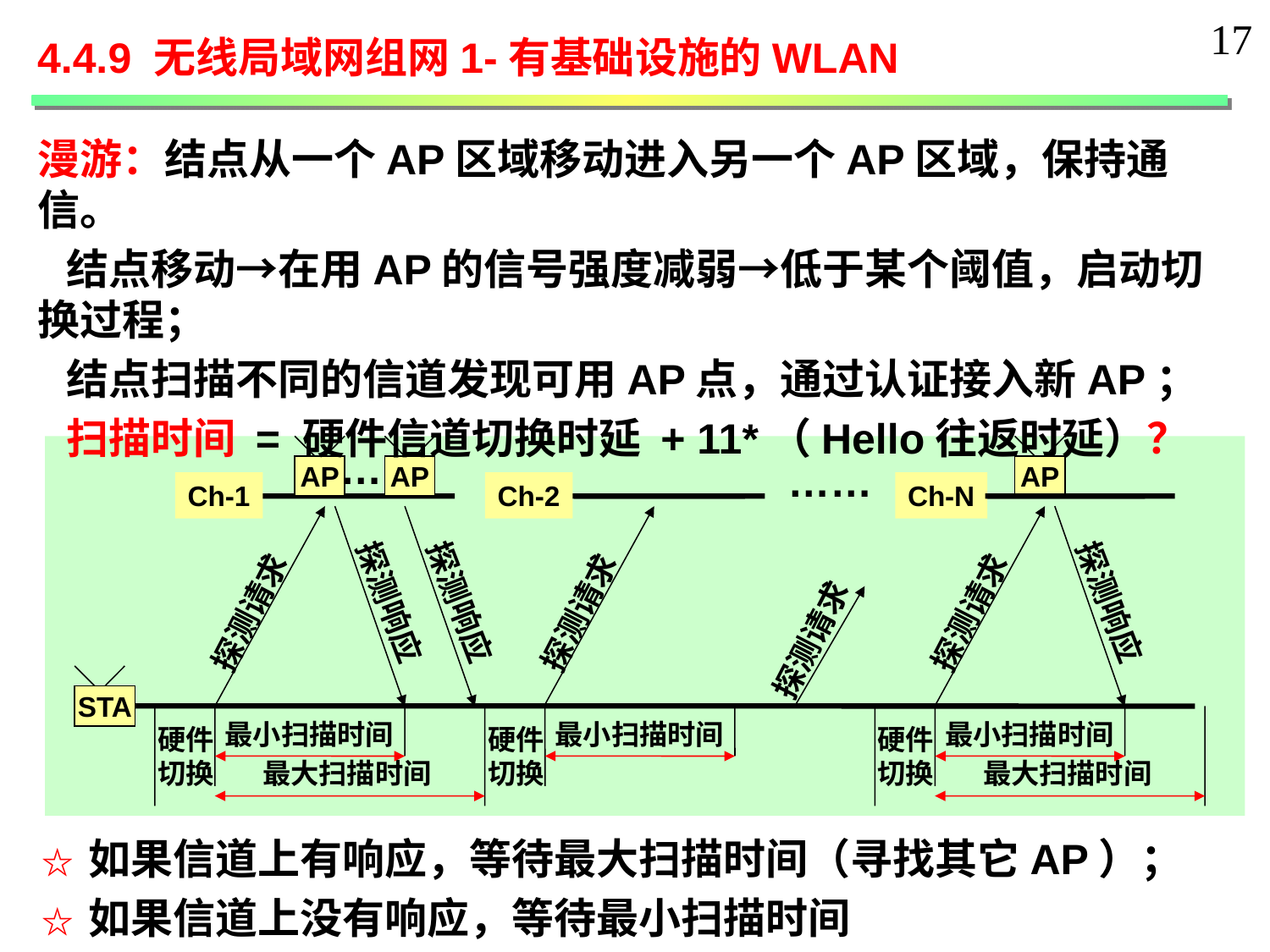

17
4.4.9 无线局域网组网1-有基础设施的WLAN

漫游：结点从一个AP区域移动进入另一个AP区域，保持通信。
  结点移动→在用AP的信号强度减弱→低于某个阈值，启动切换过程；
  结点扫描不同的信道发现可用AP点，通过认证接入新AP；
  扫描时间 = 硬件信道切换时延 + 11*（Hello往返时延）？

…

……
AP
AP
AP
Ch-1
Ch-2
Ch-N

探测响应
探测响应
探测响应

探测请求
探测请求
探测请求
探测请求

STA

最小扫描时间
最小扫描时间
最小扫描时间
硬件
切换
硬件
切换
硬件
切换
最大扫描时间
最大扫描时间

☆ 如果信道上有响应，等待最大扫描时间（寻找其它AP）；
☆ 如果信道上没有响应，等待最小扫描时间